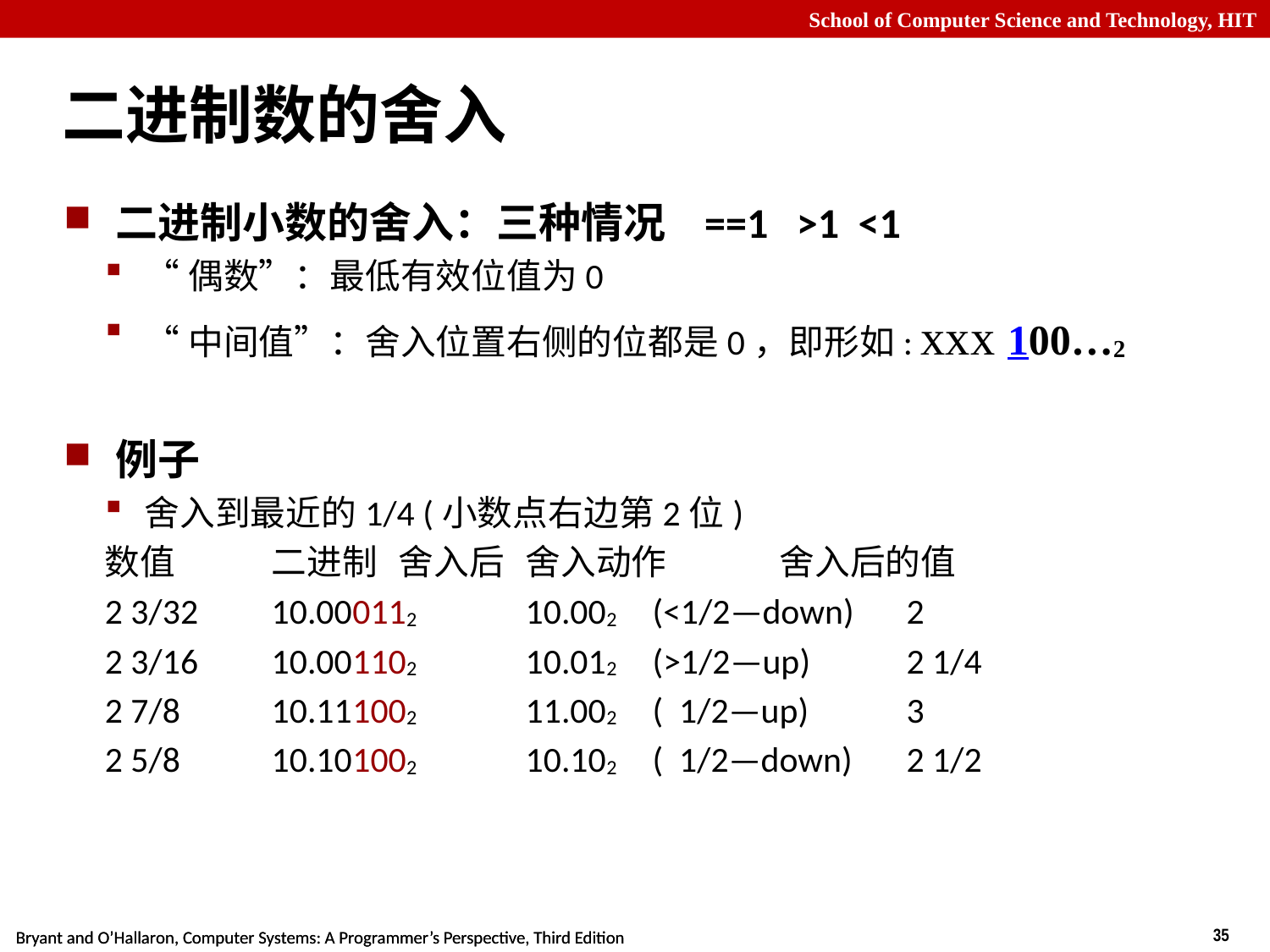

# 二进制数的舍入
二进制小数的舍入：三种情况   ==1   >1  <1
“偶数”：最低有效位值为0
“中间值”：舍入位置右侧的位都是0，即形如: xxx 100…2

例子
舍入到最近的1/4 (小数点右边第2位)
数值	二进制	舍入后	舍入动作	舍入后的值
2 3/32	10.000112	10.002	(<1/2—down)	2
2 3/16	10.001102	10.012	(>1/2—up)	2 1/4
2 7/8	10.111002	11.002	(  1/2—up)	3
2 5/8	10.101002	10.102	(  1/2—down)	2 1/2